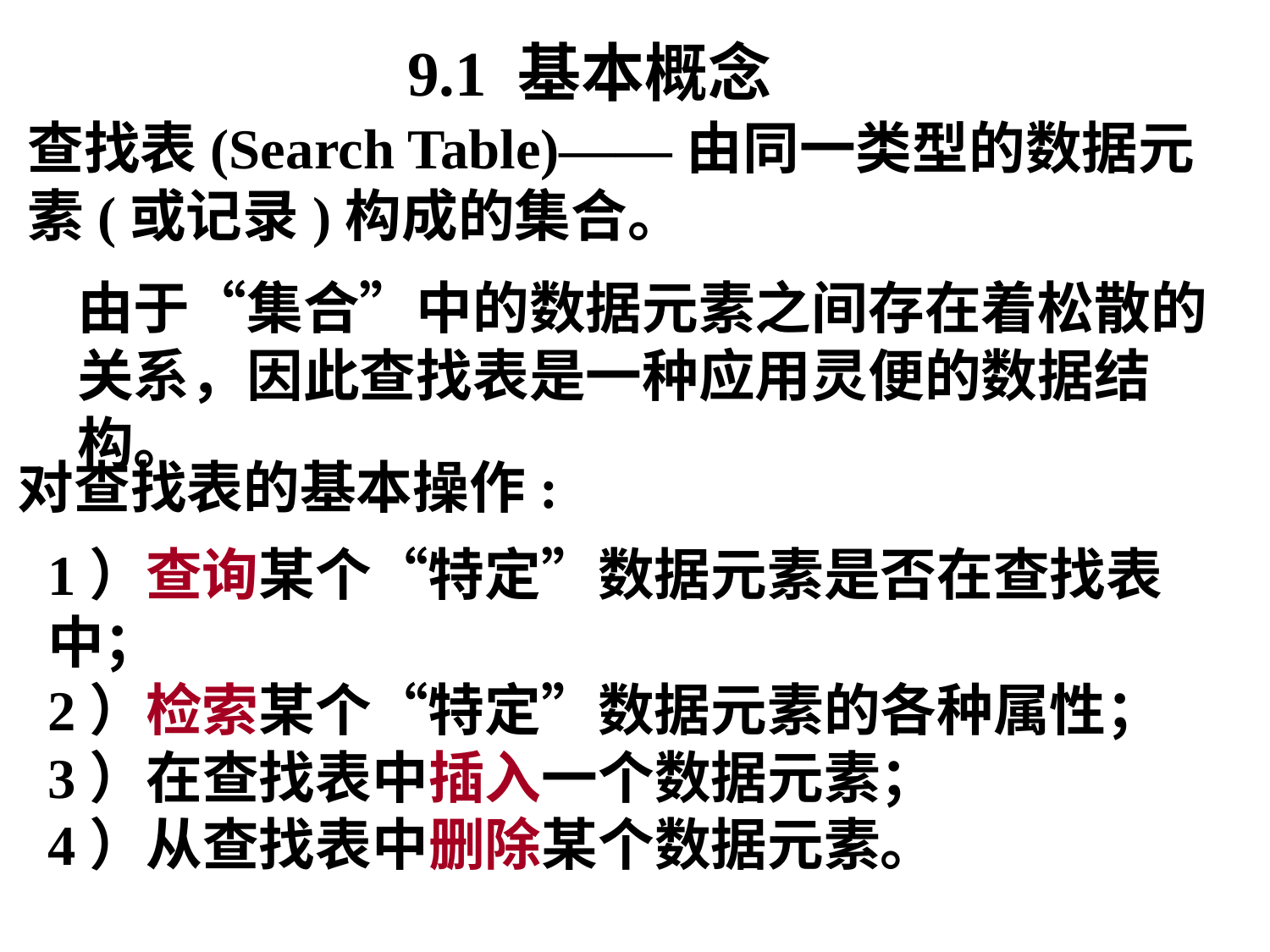

9.1 基本概念
查找表(Search Table)——由同一类型的数据元素(或记录)构成的集合。
由于“集合”中的数据元素之间存在着松散的关系，因此查找表是一种应用灵便的数据结构。
对查找表的基本操作:
1）查询某个“特定”数据元素是否在查找表中；
2）检索某个“特定”数据元素的各种属性；
3）在查找表中插入一个数据元素；
4）从查找表中删除某个数据元素。